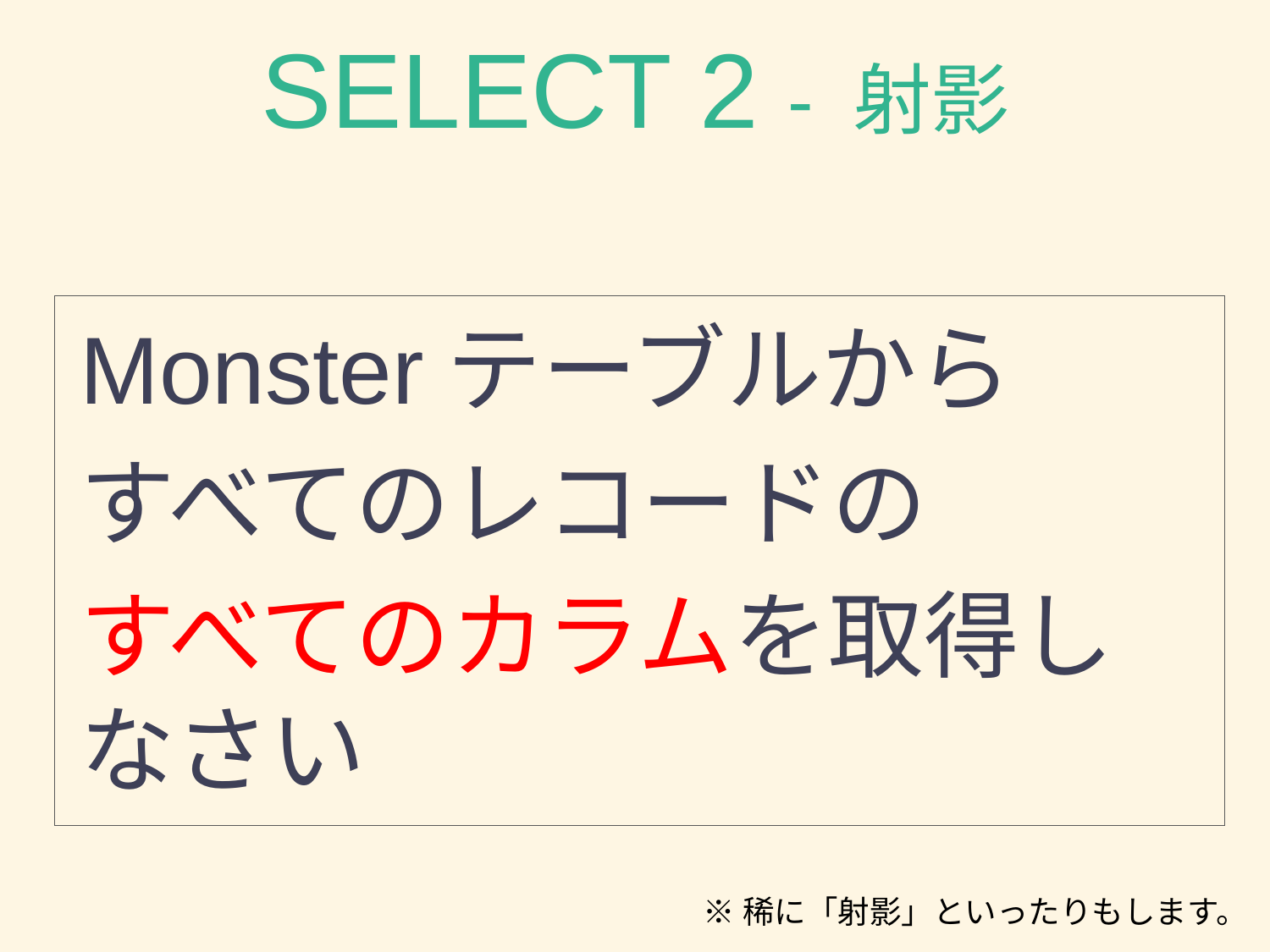

# SELECT 2 - 射影
Monsterテーブルから
すべてのレコードの
すべてのカラムを取得しなさい
※稀に「射影」といったりもします。